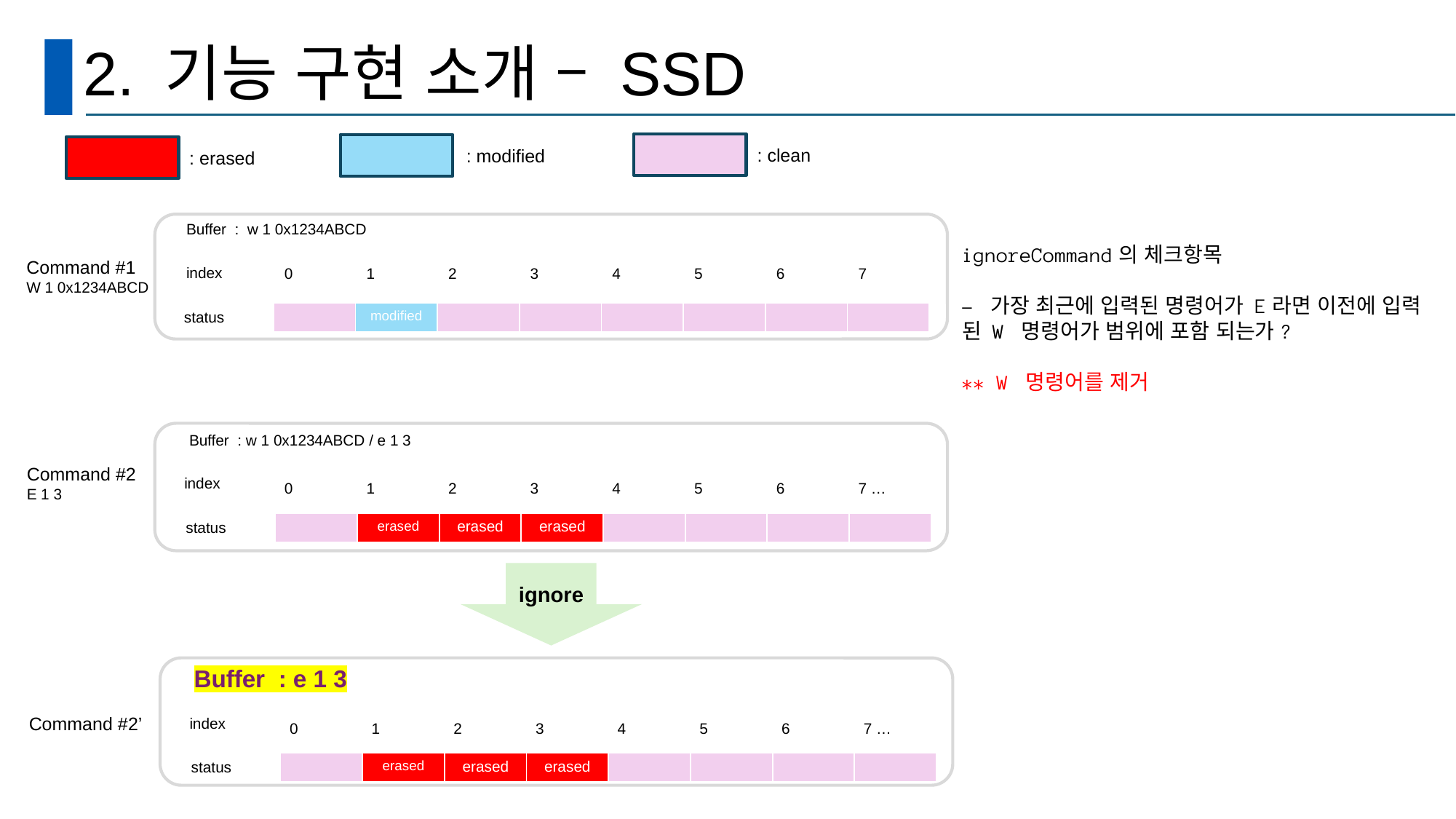

# 2. 기능 구현 소개 – SSD

: clean
: modified
: erased

Buffer  :  w 1 0x1234ABCD
ignoreCommand의 체크항목

- 가장 최근에 입력된 명령어가 E라면 이전에 입력 된 W 명령어가 범위에 포함 되는가?
** W 명령어를 제거
Command #1
W 1 0x1234ABCD
index
| 0 | 1 | 2 | 3 | 4 | 5 | 6 | 7 |
| --- | --- | --- | --- | --- | --- | --- | --- |
status
|  | modified |  |  |  |  |  |  |
| --- | --- | --- | --- | --- | --- | --- | --- |

Buffer  : w 1 0x1234ABCD / e 1 3
Command #2
E 1 3
index
| 0 | 1 | 2 | 3 | 4 | 5 | 6 | 7 … |
| --- | --- | --- | --- | --- | --- | --- | --- |
status
|  | erased | erased | erased |  |  |  |  |
| --- | --- | --- | --- | --- | --- | --- | --- |
ignore

Buffer  : e 1 3
Command #2’
index
| 0 | 1 | 2 | 3 | 4 | 5 | 6 | 7 … |
| --- | --- | --- | --- | --- | --- | --- | --- |
status
|  | erased | erased | erased |  |  |  |  |
| --- | --- | --- | --- | --- | --- | --- | --- |